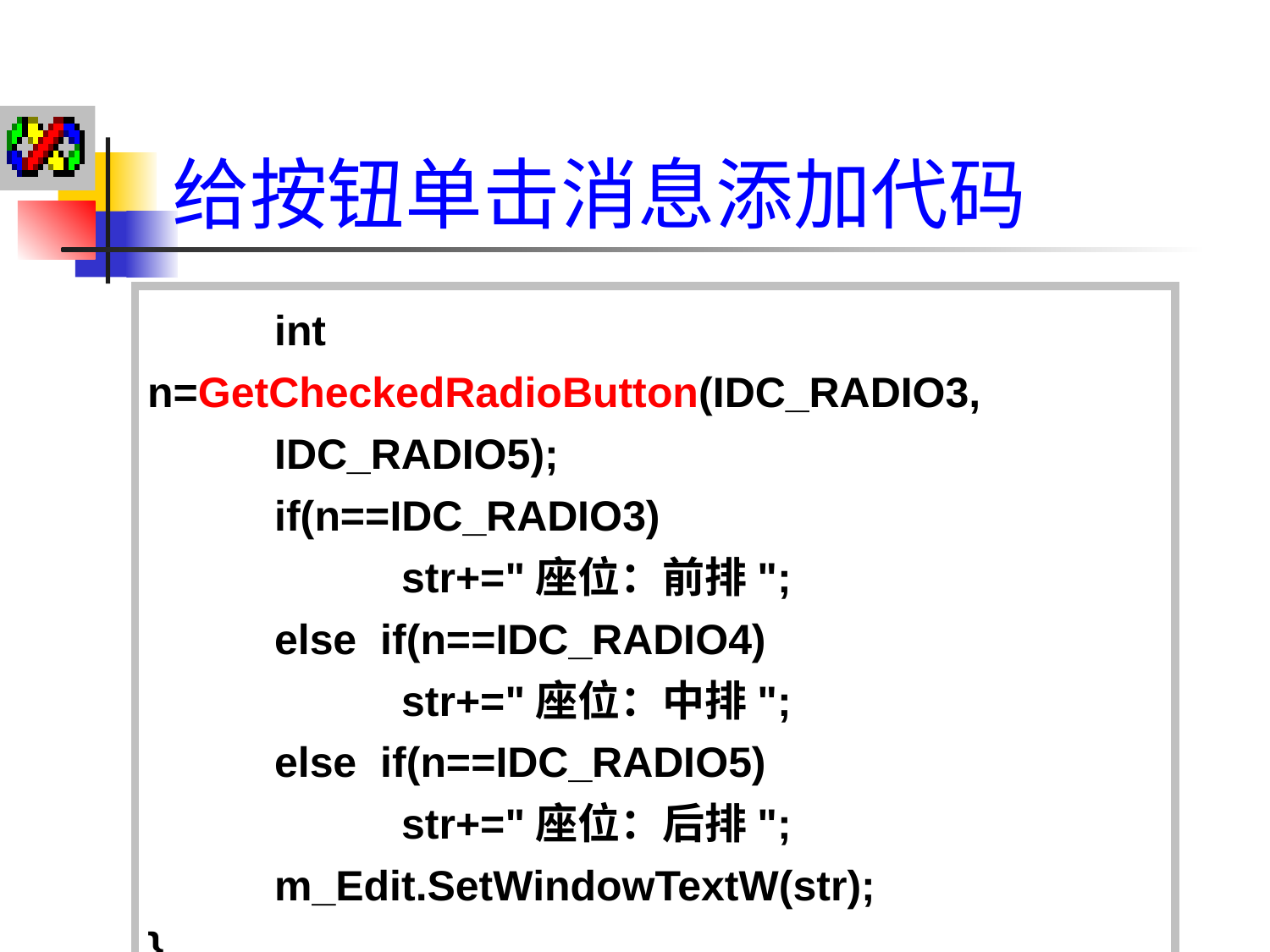

给按钮单击消息添加代码
	int n=GetCheckedRadioButton(IDC_RADIO3, 		IDC_RADIO5);
	if(n==IDC_RADIO3)
		str+="座位：前排";
	else  if(n==IDC_RADIO4)
		str+="座位：中排";
	else  if(n==IDC_RADIO5)
		str+="座位：后排";
	m_Edit.SetWindowTextW(str);
}